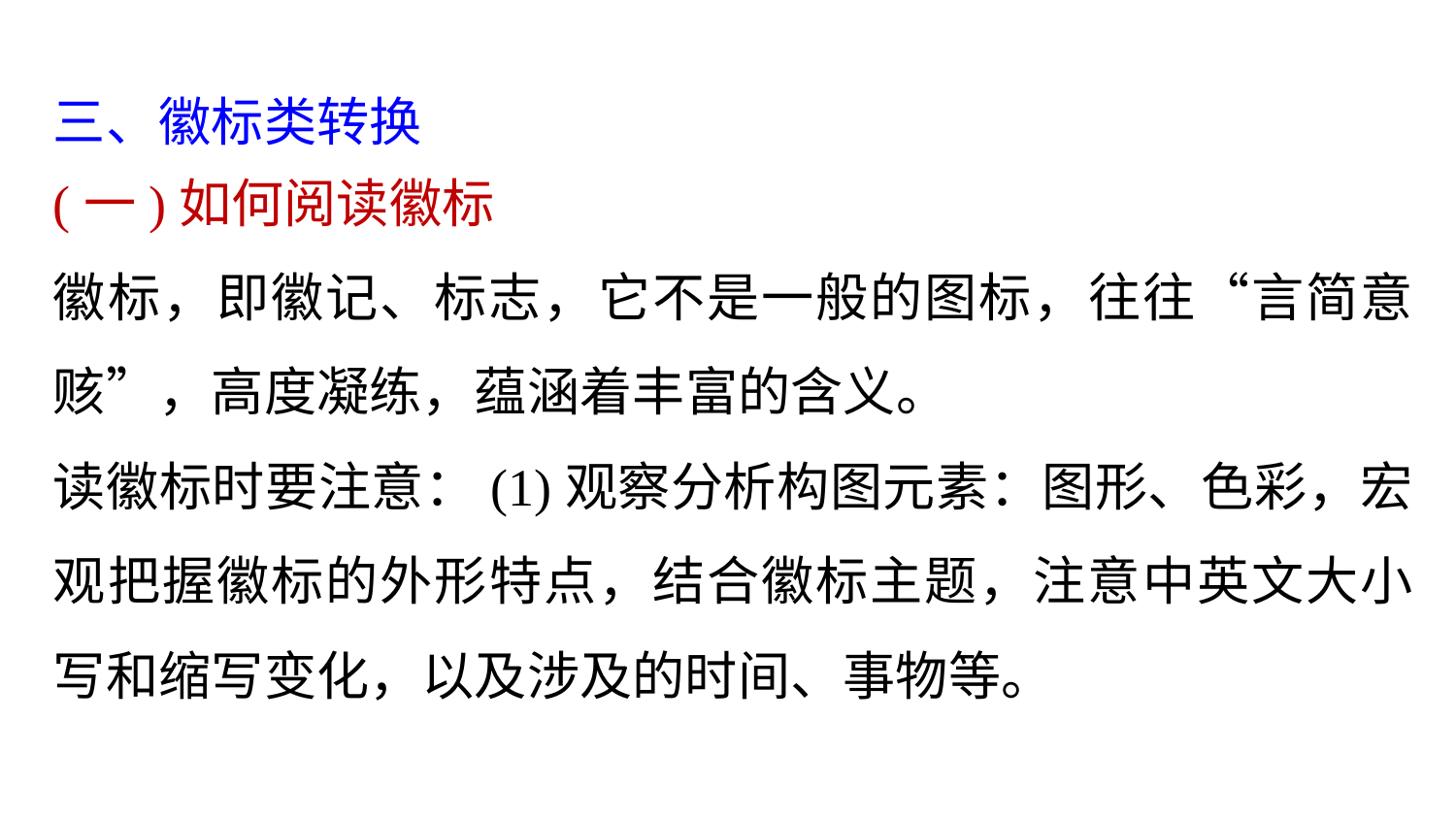

三、徽标类转换
(一)如何阅读徽标
徽标，即徽记、标志，它不是一般的图标，往往“言简意赅”，高度凝练，蕴涵着丰富的含义。
读徽标时要注意：(1)观察分析构图元素：图形、色彩，宏观把握徽标的外形特点，结合徽标主题，注意中英文大小写和缩写变化，以及涉及的时间、事物等。